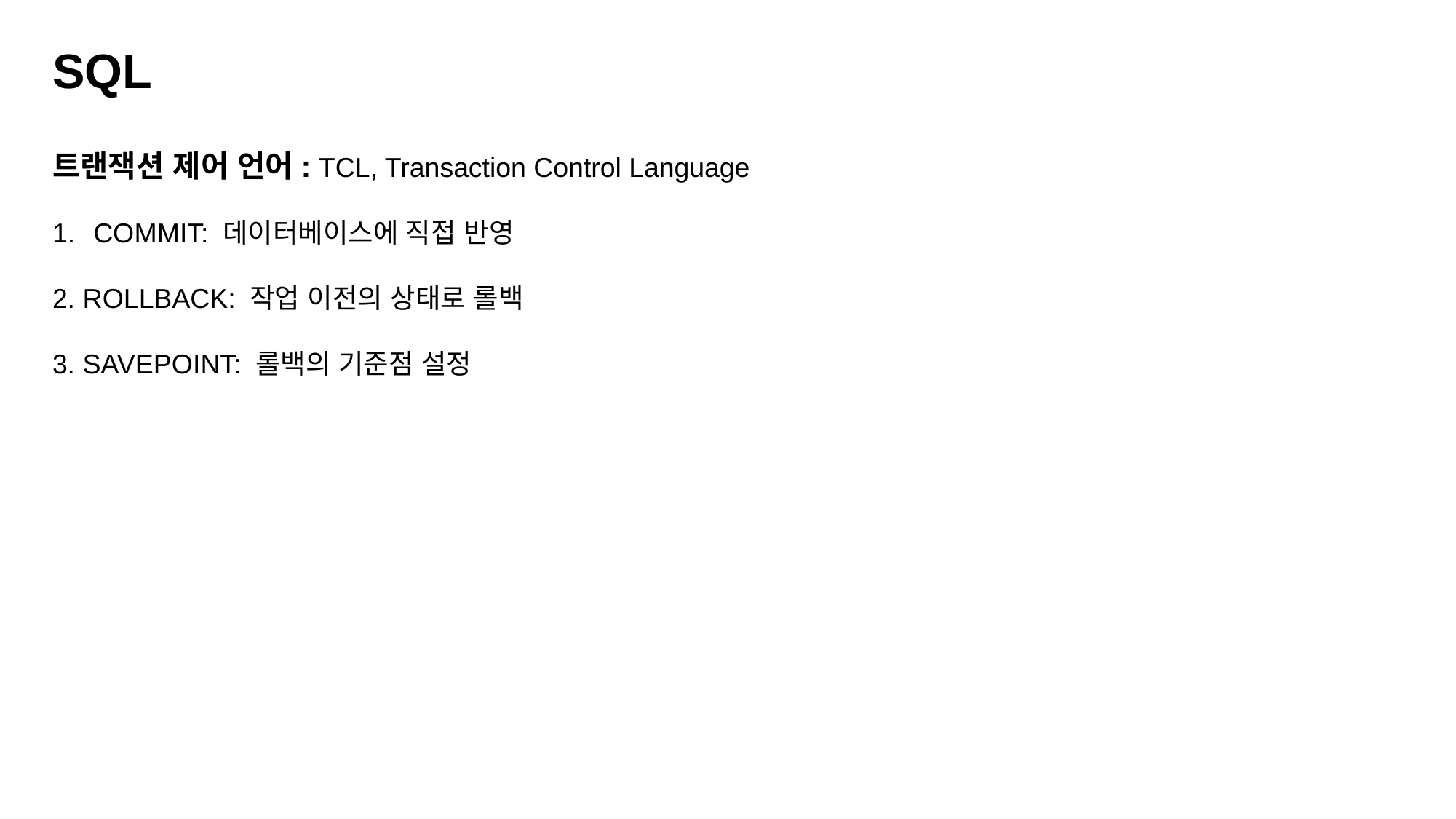

SQL
트랜잭션 제어 언어: TCL, Transaction Control Language

COMMIT: 데이터베이스에 직접 반영

2. ROLLBACK: 작업 이전의 상태로 롤백

3. SAVEPOINT: 롤백의 기준점 설정